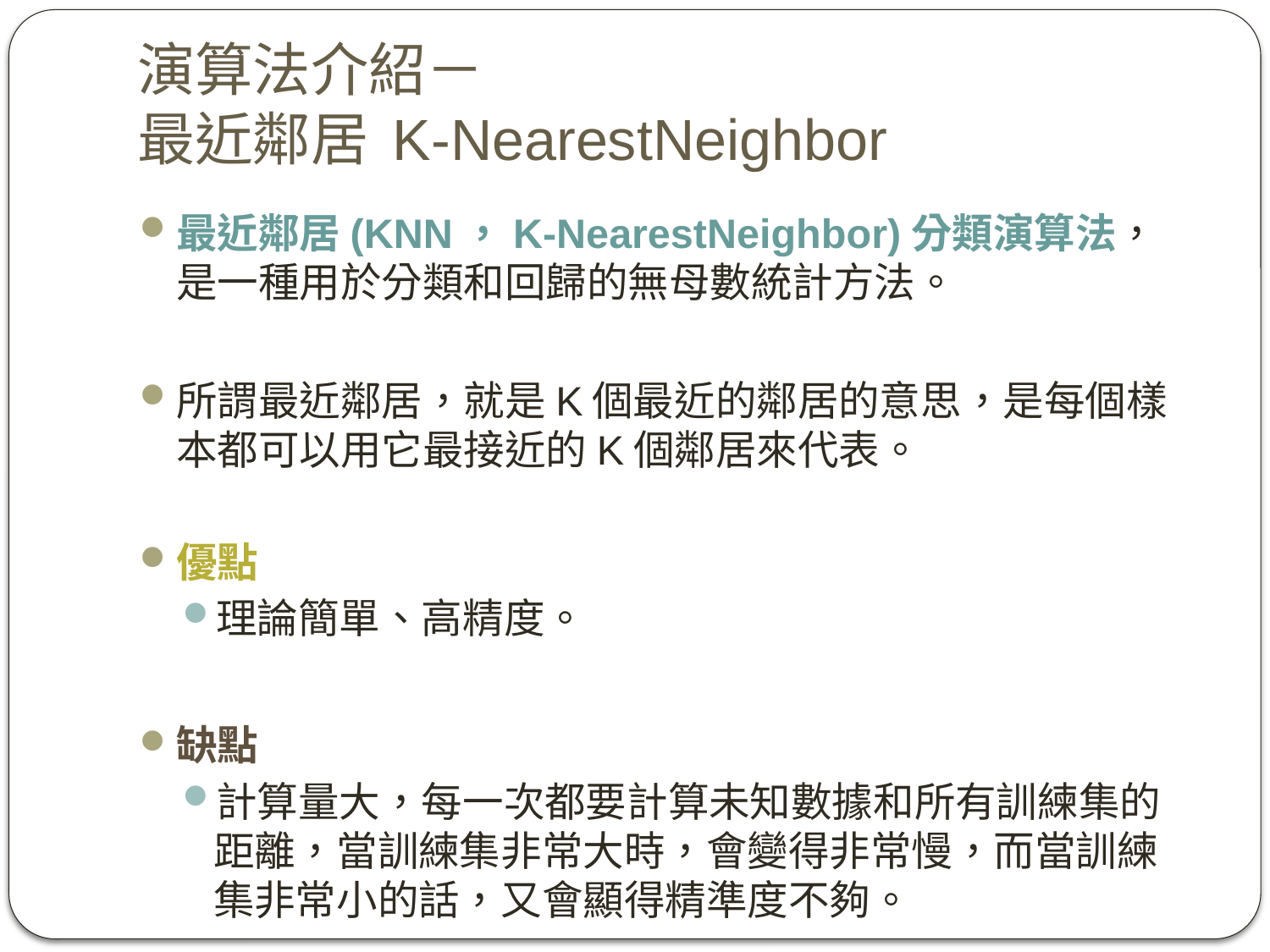

# 演算法介紹－ 最近鄰居 K-NearestNeighbor
最近鄰居(KNN，K-NearestNeighbor)分類演算法，是一種用於分類和回歸的無母數統計方法。

所謂最近鄰居，就是K個最近的鄰居的意思，是每個樣本都可以用它最接近的K個鄰居來代表。

優點
理論簡單、高精度。

缺點
計算量大，每一次都要計算未知數據和所有訓練集的距離，當訓練集非常大時，會變得非常慢，而當訓練集非常小的話，又會顯得精準度不夠。